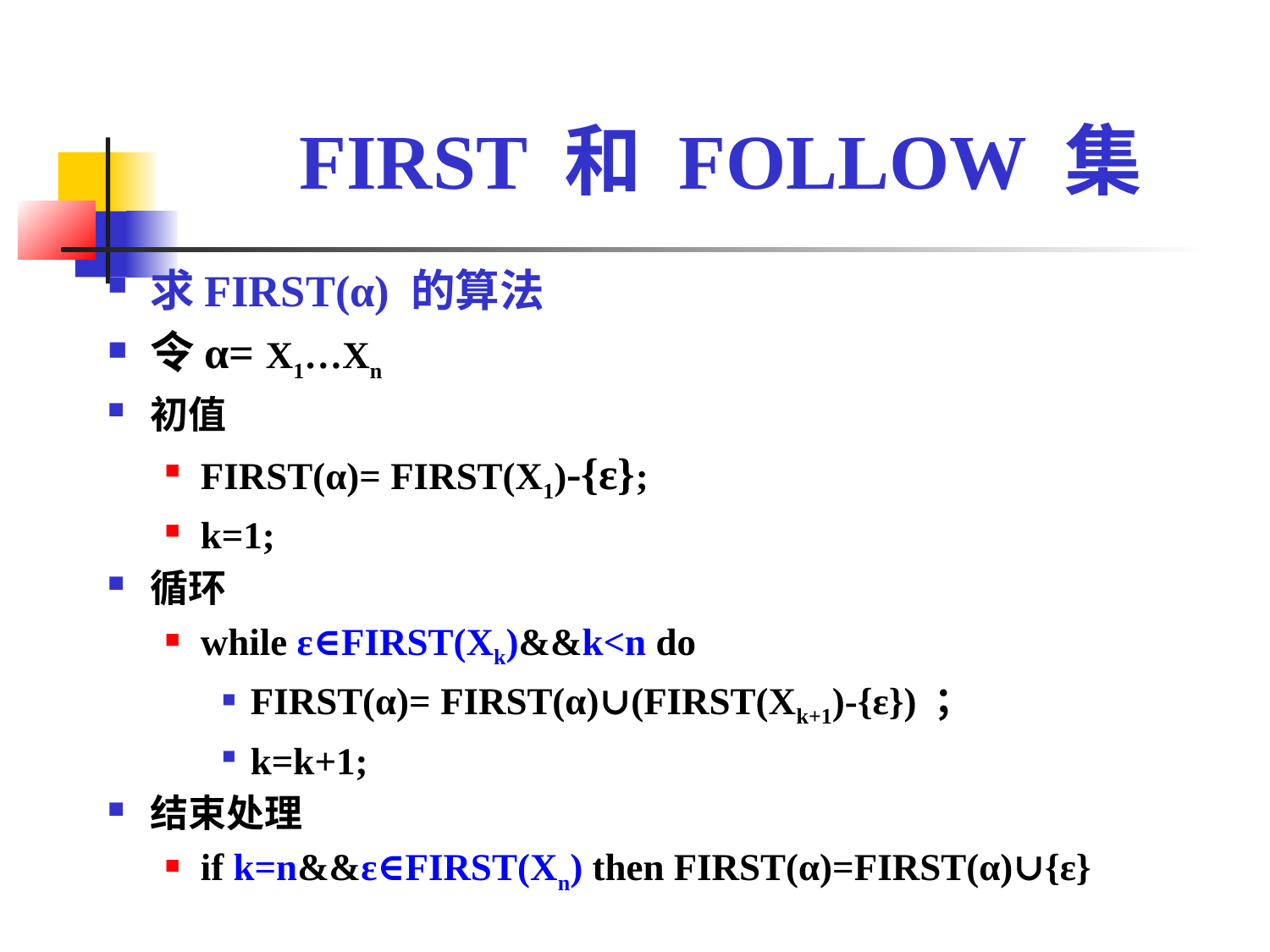

FIRST 和 FOLLOW 集
求FIRST(α) 的算法
令α= X1…Xn
初值
FIRST(α)= FIRST(X1)-{ε};
k=1;
循环
while ε∈FIRST(Xk)&&k<n do
FIRST(α)= FIRST(α)∪(FIRST(Xk+1)-{ε}) ；
k=k+1;
结束处理
if k=n&&ε∈FIRST(Xn) then FIRST(α)=FIRST(α)∪{ε}